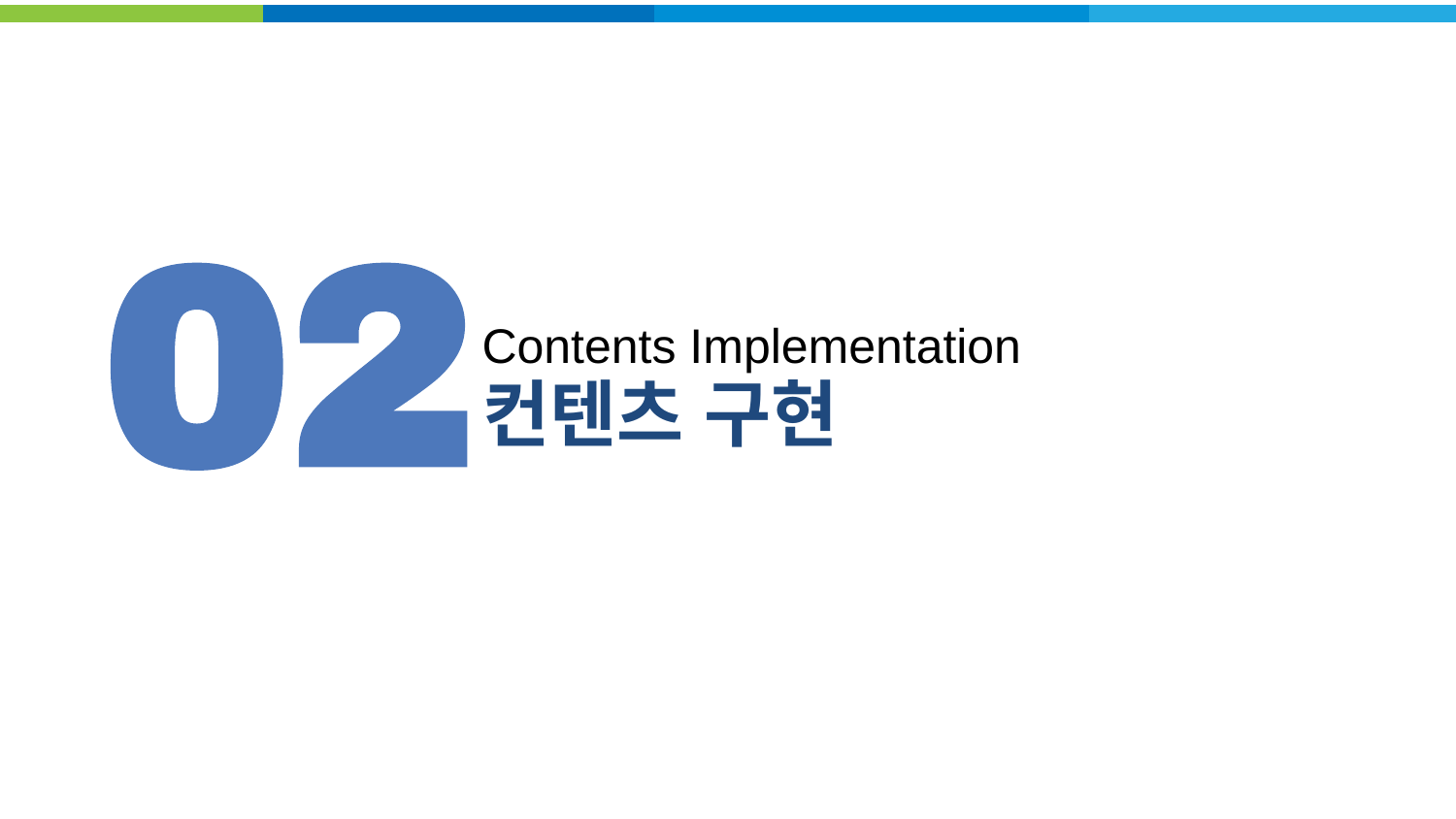

|  |  |  |  |
| --- | --- | --- | --- |
Contents Implementation
02
컨텐츠 구현